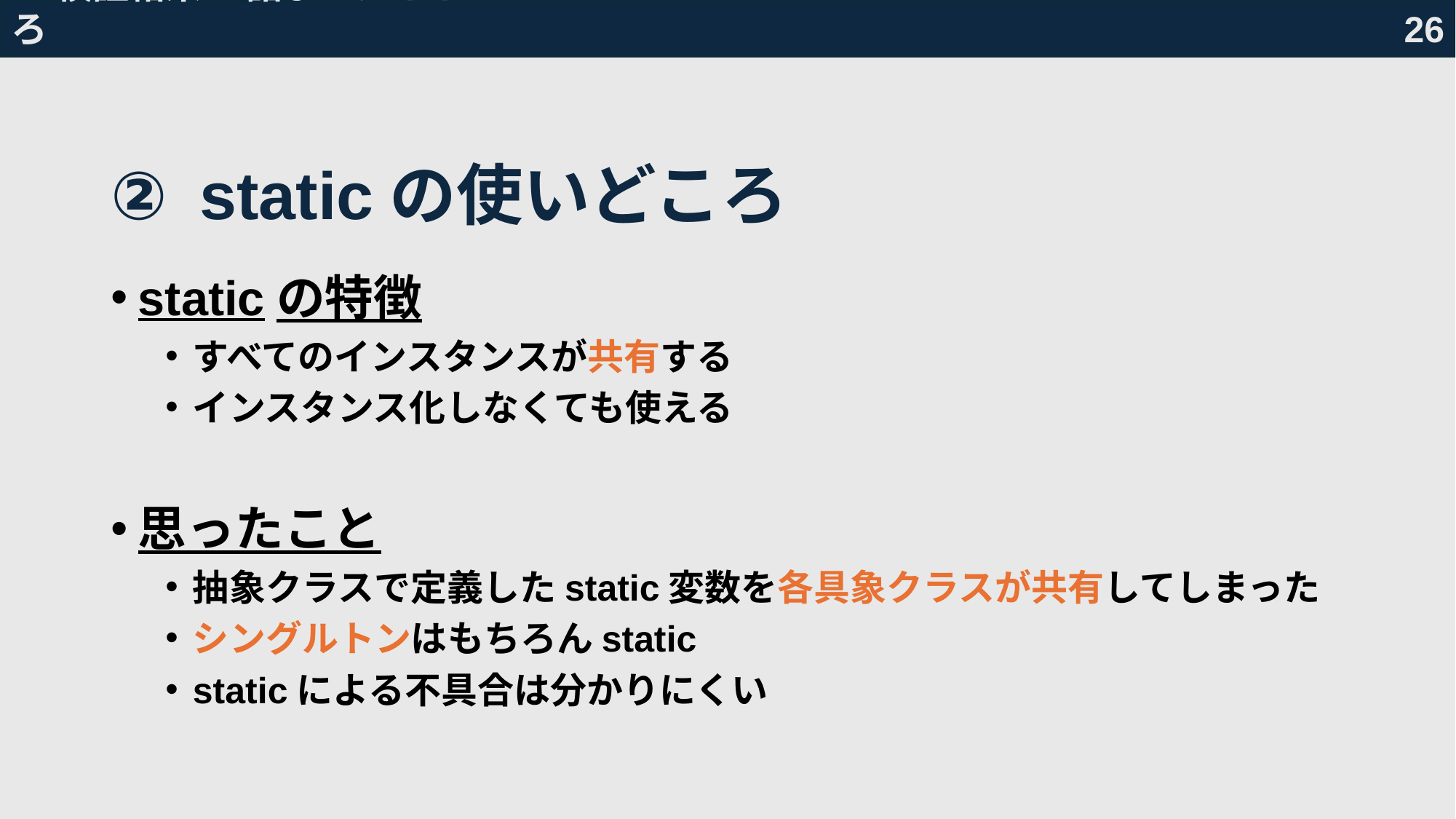

26
3. 検証結果 – 詰まったところ
# staticの使いどころ
staticの特徴
すべてのインスタンスが共有する
インスタンス化しなくても使える

思ったこと
抽象クラスで定義したstatic変数を各具象クラスが共有してしまった
シングルトンはもちろんstatic
staticによる不具合は分かりにくい